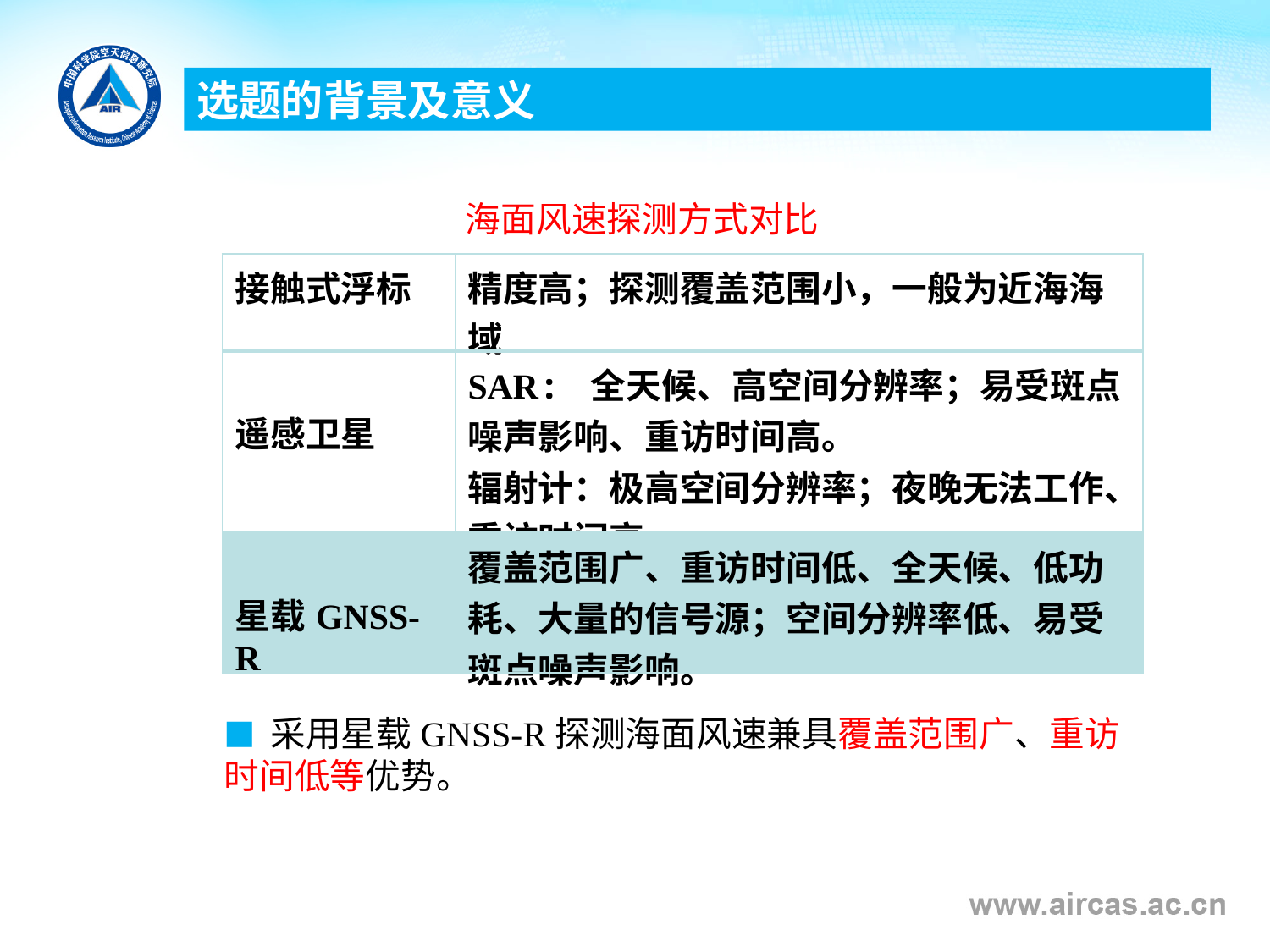

选题的背景及意义
海面风速探测方式对比
| 接触式浮标 | 精度高；探测覆盖范围小，一般为近海海域 |
| --- | --- |
| 遥感卫星 | SAR: 全天候、高空间分辨率；易受斑点噪声影响、重访时间高。 辐射计：极高空间分辨率；夜晚无法工作、重访时间高。 |
| 星载GNSS-R | 覆盖范围广、重访时间低、全天候、低功耗、大量的信号源；空间分辨率低、易受斑点噪声影响。 |
■ 采用星载GNSS-R探测海面风速兼具覆盖范围广、重访时间低等优势。
5